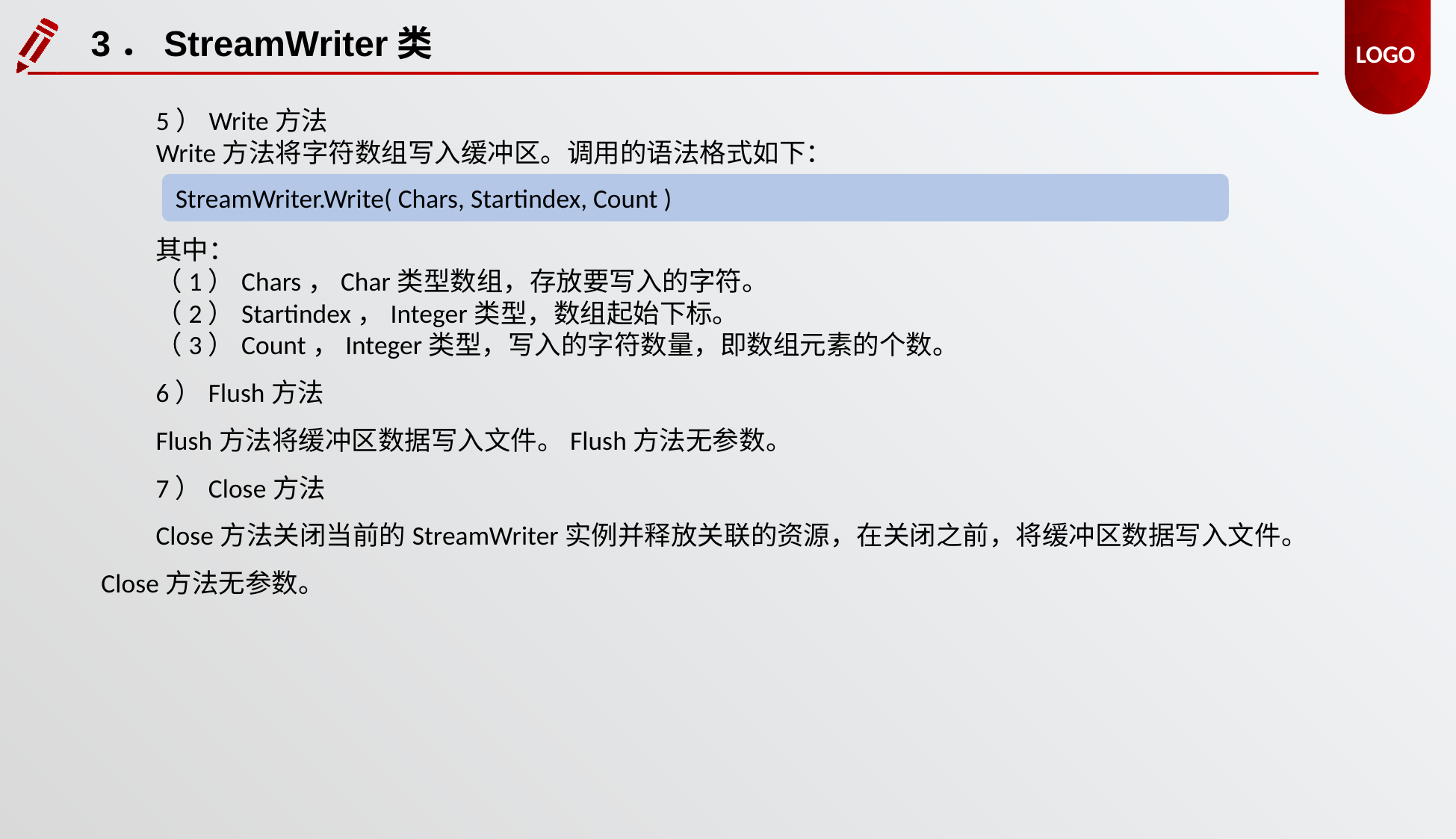

3．StreamWriter类
5）Write方法
Write方法将字符数组写入缓冲区。调用的语法格式如下：
StreamWriter.Write( Chars, Startindex, Count )
其中：
（1）Chars，Char类型数组，存放要写入的字符。
（2）Startindex，Integer类型，数组起始下标。
（3）Count，Integer类型，写入的字符数量，即数组元素的个数。
6）Flush方法
Flush方法将缓冲区数据写入文件。Flush方法无参数。
7）Close方法
Close方法关闭当前的StreamWriter实例并释放关联的资源，在关闭之前，将缓冲区数据写入文件。Close方法无参数。